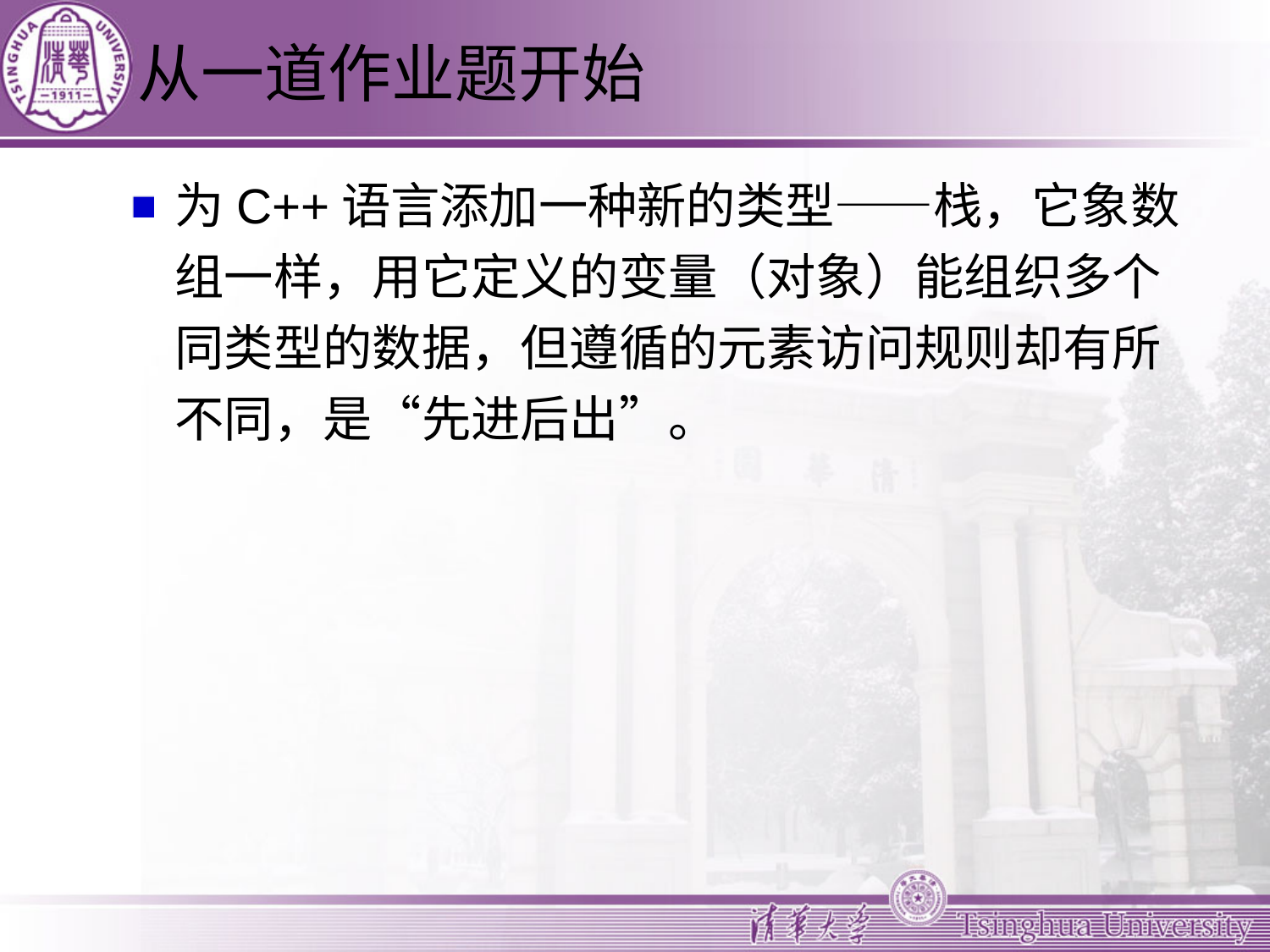

# 从一道作业题开始
为C++语言添加一种新的类型——栈，它象数组一样，用它定义的变量（对象）能组织多个同类型的数据，但遵循的元素访问规则却有所不同，是“先进后出”。